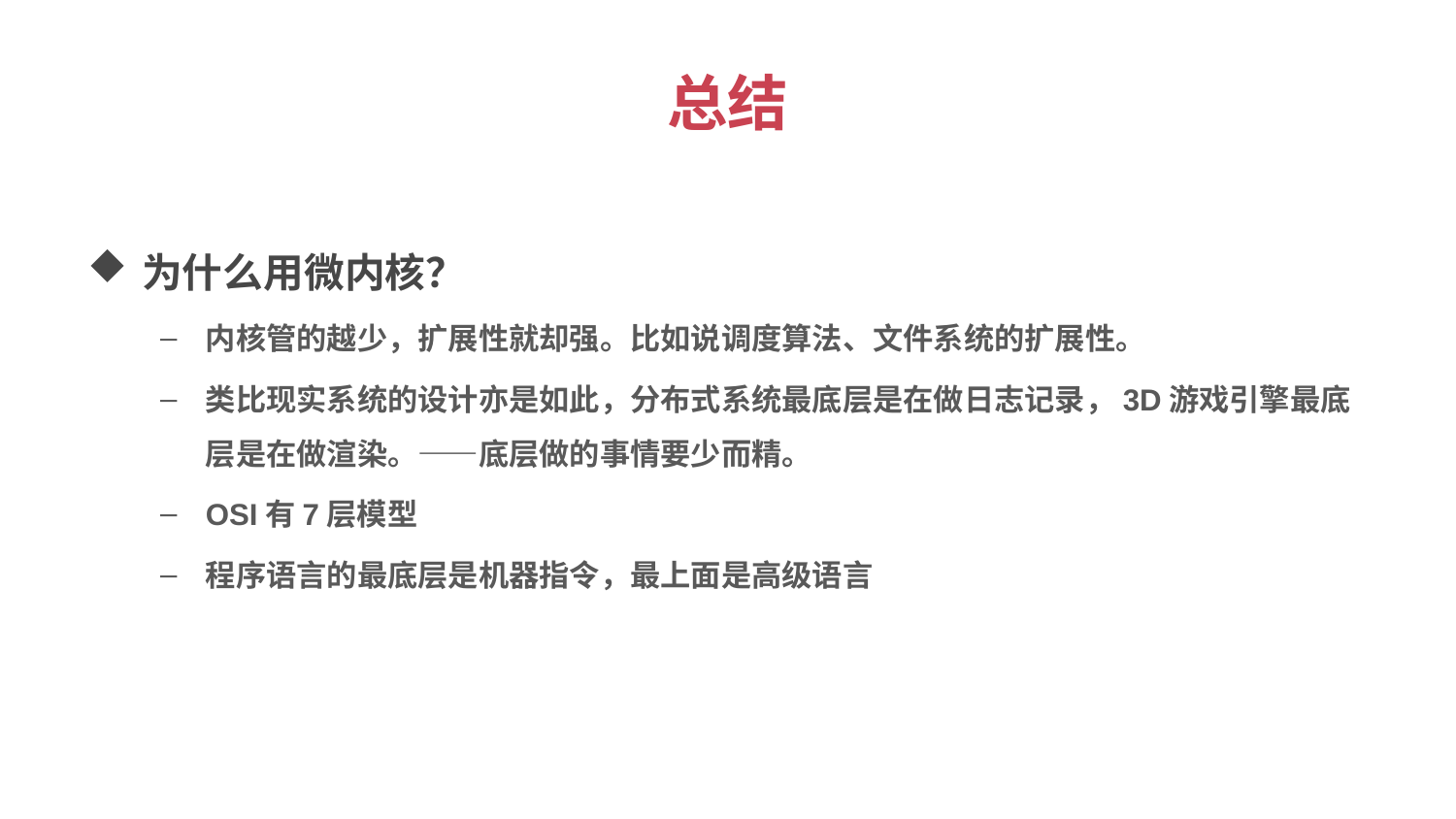

# 总结
为什么用微内核？
内核管的越少，扩展性就却强。比如说调度算法、文件系统的扩展性。
类比现实系统的设计亦是如此，分布式系统最底层是在做日志记录，3D游戏引擎最底层是在做渲染。——底层做的事情要少而精。
OSI有7层模型
程序语言的最底层是机器指令，最上面是高级语言